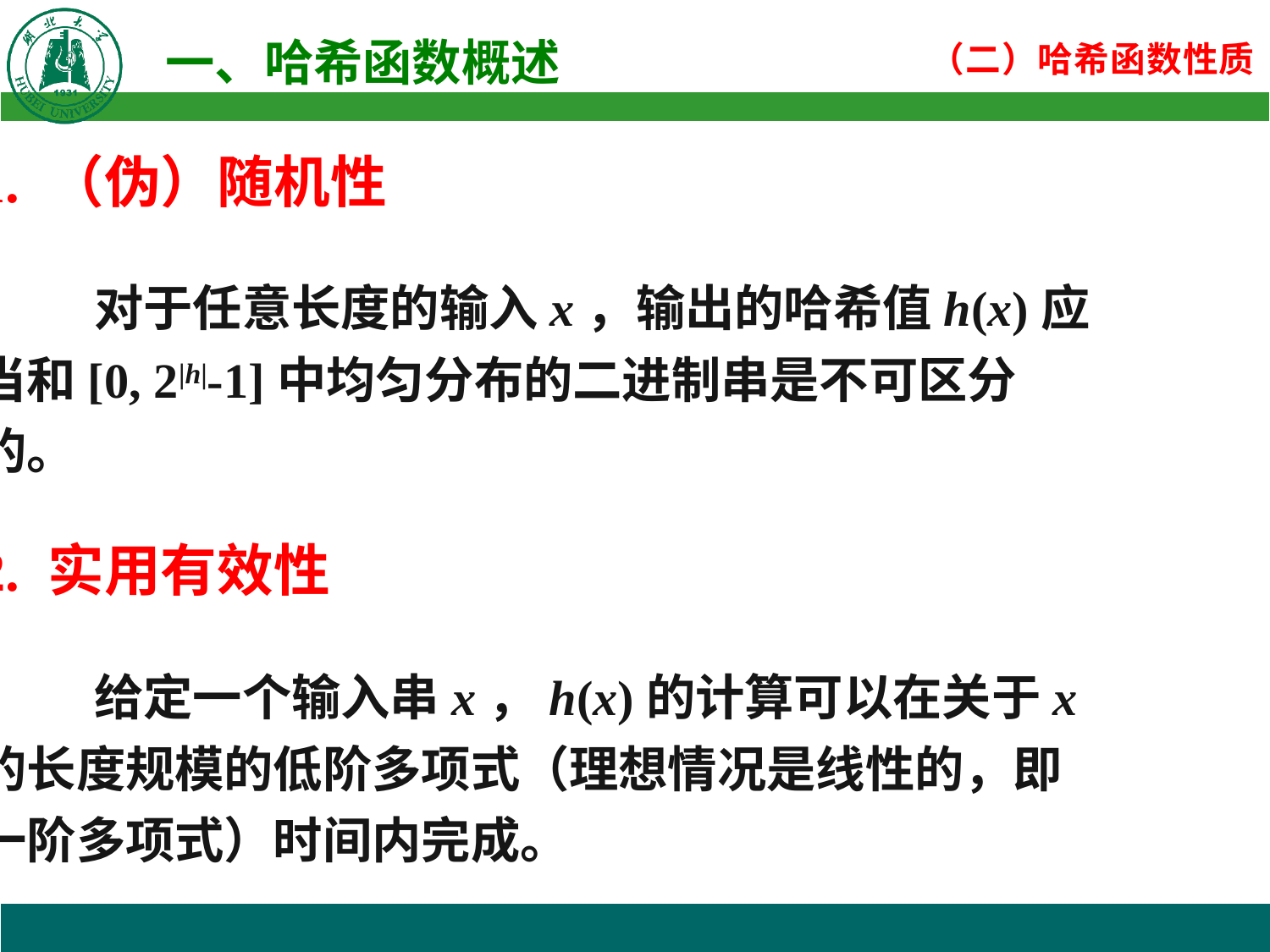

1. （伪）随机性
        对于任意长度的输入x，输出的哈希值h(x)应当和[0, 2|h|-1]中均匀分布的二进制串是不可区分的。
2. 实用有效性
        给定一个输入串x，h(x)的计算可以在关于x的长度规模的低阶多项式（理想情况是线性的，即一阶多项式）时间内完成。